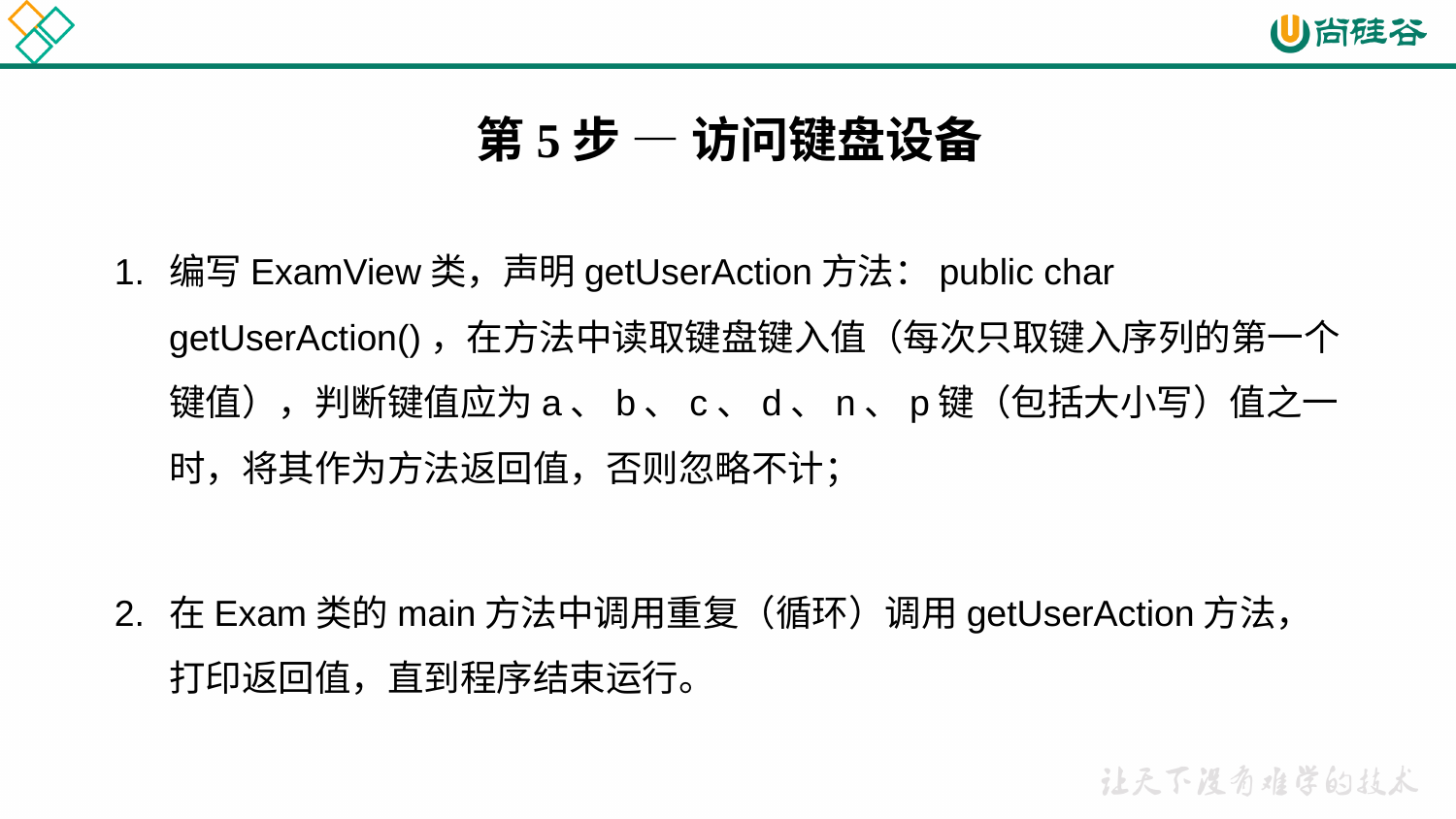

# 第5步 — 访问键盘设备
编写ExamView类，声明getUserAction方法：public char getUserAction()，在方法中读取键盘键入值（每次只取键入序列的第一个键值），判断键值应为a、b、c、d、n、p键（包括大小写）值之一时，将其作为方法返回值，否则忽略不计；

在Exam类的main方法中调用重复（循环）调用getUserAction方法，打印返回值，直到程序结束运行。